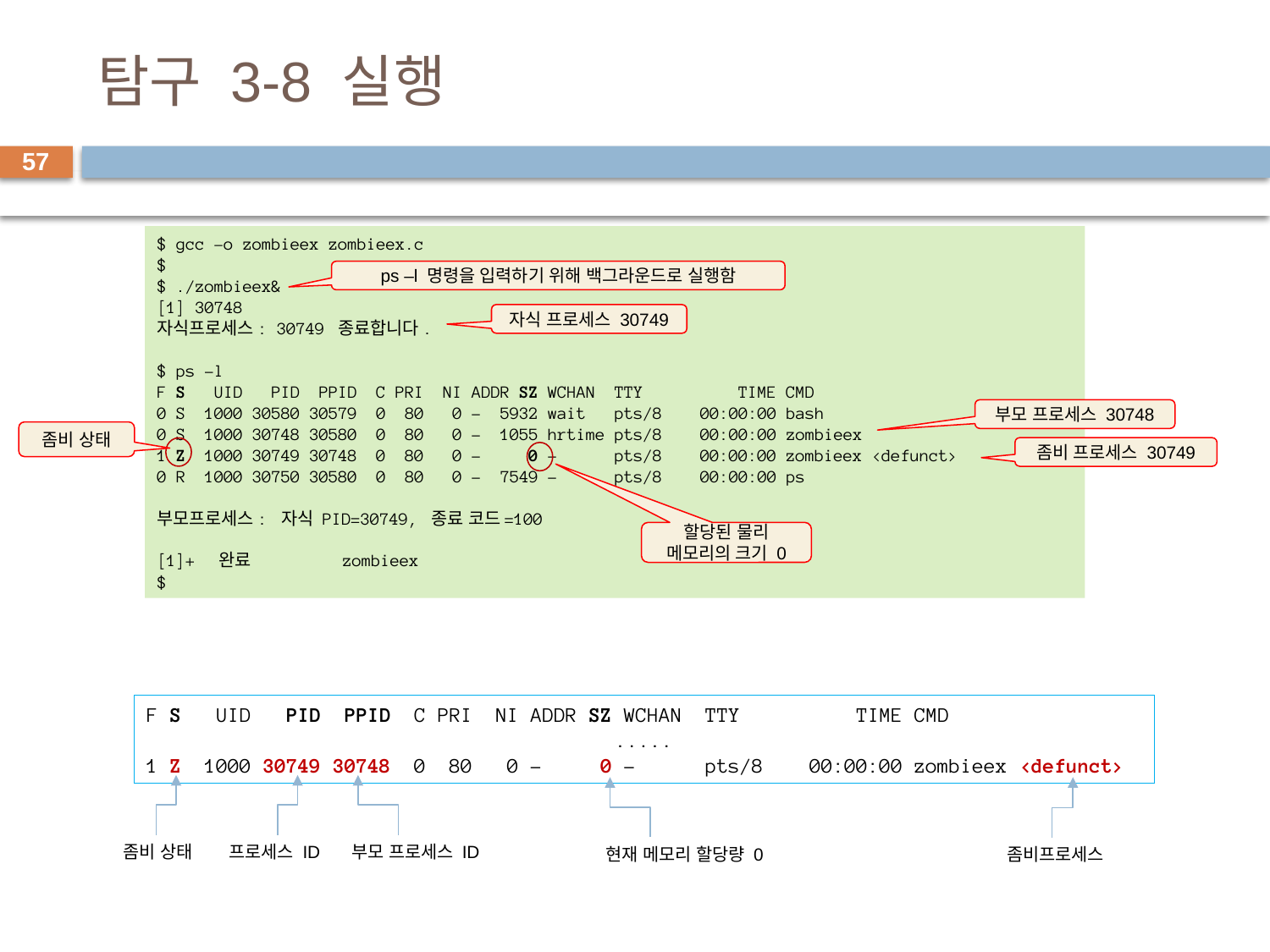

# 탐구 3-8 실행
57
$ gcc –o zombieex zombieex.c
$
$ ./zombieex&
[1] 30748
자식프로세스: 30749 종료합니다.

$ ps -l
F S   UID   PID  PPID  C PRI  NI ADDR SZ WCHAN  TTY          TIME CMD
0 S  1000 30580 30579  0  80   0 -  5932 wait   pts/8    00:00:00 bash
0 S  1000 30748 30580  0  80   0 -  1055 hrtime pts/8    00:00:00 zombieex
1 Z  1000 30749 30748  0  80   0 -     0 -      pts/8    00:00:00 zombieex <defunct>
0 R  1000 30750 30580  0  80   0 -  7549 -      pts/8    00:00:00 ps

부모프로세스: 자식 PID=30749, 종료 코드=100

[1]+  완료                  zombieex
$
ps –l 명령을 입력하기 위해 백그라운드로 실행함
자식 프로세스 30749
부모 프로세스 30748
좀비 상태
좀비 프로세스 30749

할당된 물리 메모리의 크기 0
F S   UID   PID  PPID  C PRI  NI ADDR SZ WCHAN  TTY          TIME CMD
.....
1 Z  1000 30749 30748  0  80   0 -     0 -      pts/8    00:00:00 zombieex <defunct>
좀비 상태
프로세스 ID
부모 프로세스 ID
좀비프로세스
현재 메모리 할당량 0